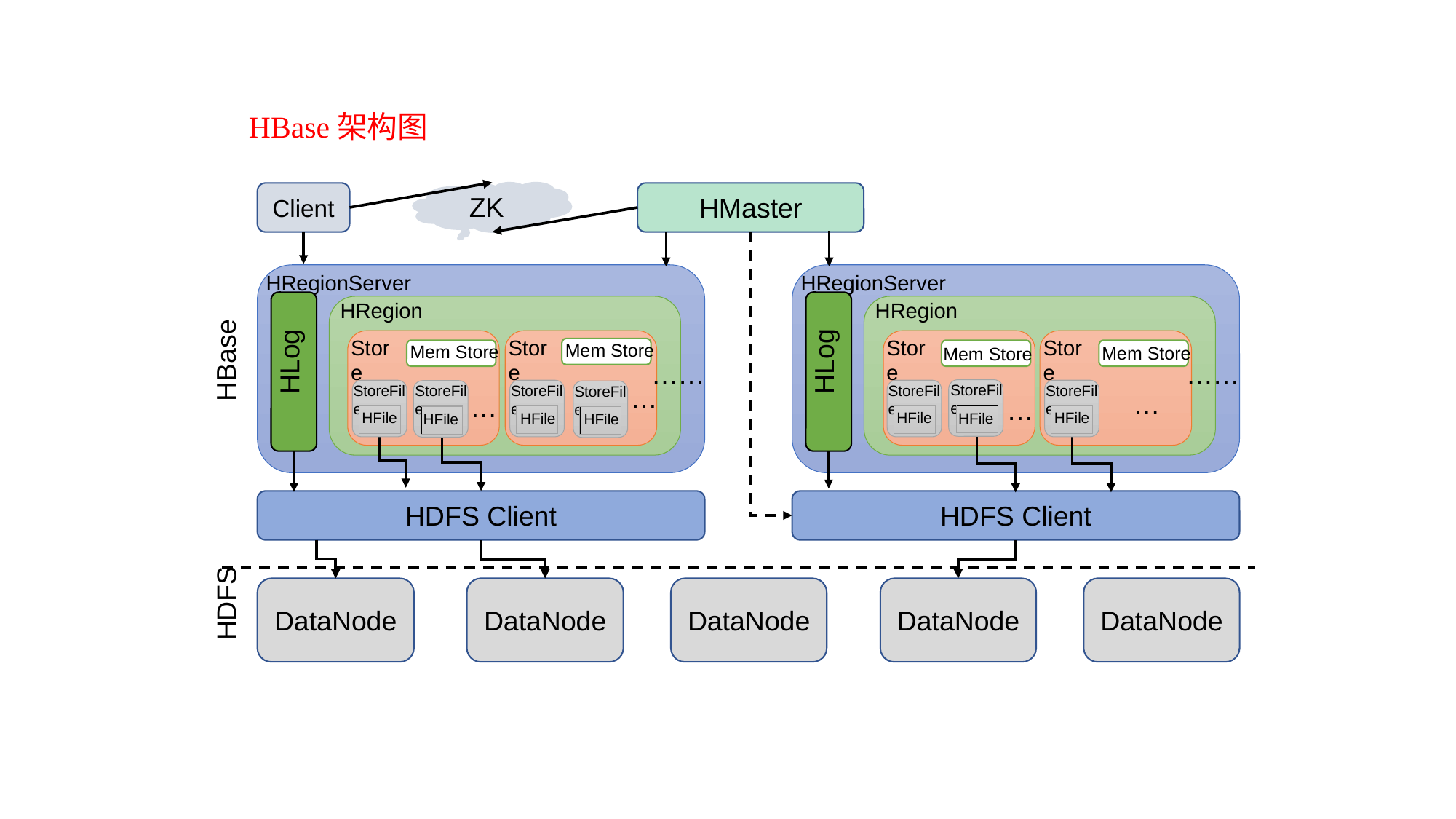

HBase架构图
ZK
HMaster
Client
HRegionServer

HRegionServer

HLog
HRegion

HLog
HRegion

Store

Store

Store

Store

HBase
Mem Store

Mem Store

Mem Store

Mem Store

…
…
…
…
StoreFile

HFile

StoreFile

HFile

StoreFile

HFile

StoreFile

HFile

StoreFile

HFile

StoreFile

HFile

…
StoreFile

HFile

…
…
…
HDFS Client
HDFS Client
DataNode
DataNode
DataNode
DataNode
DataNode
HDFS